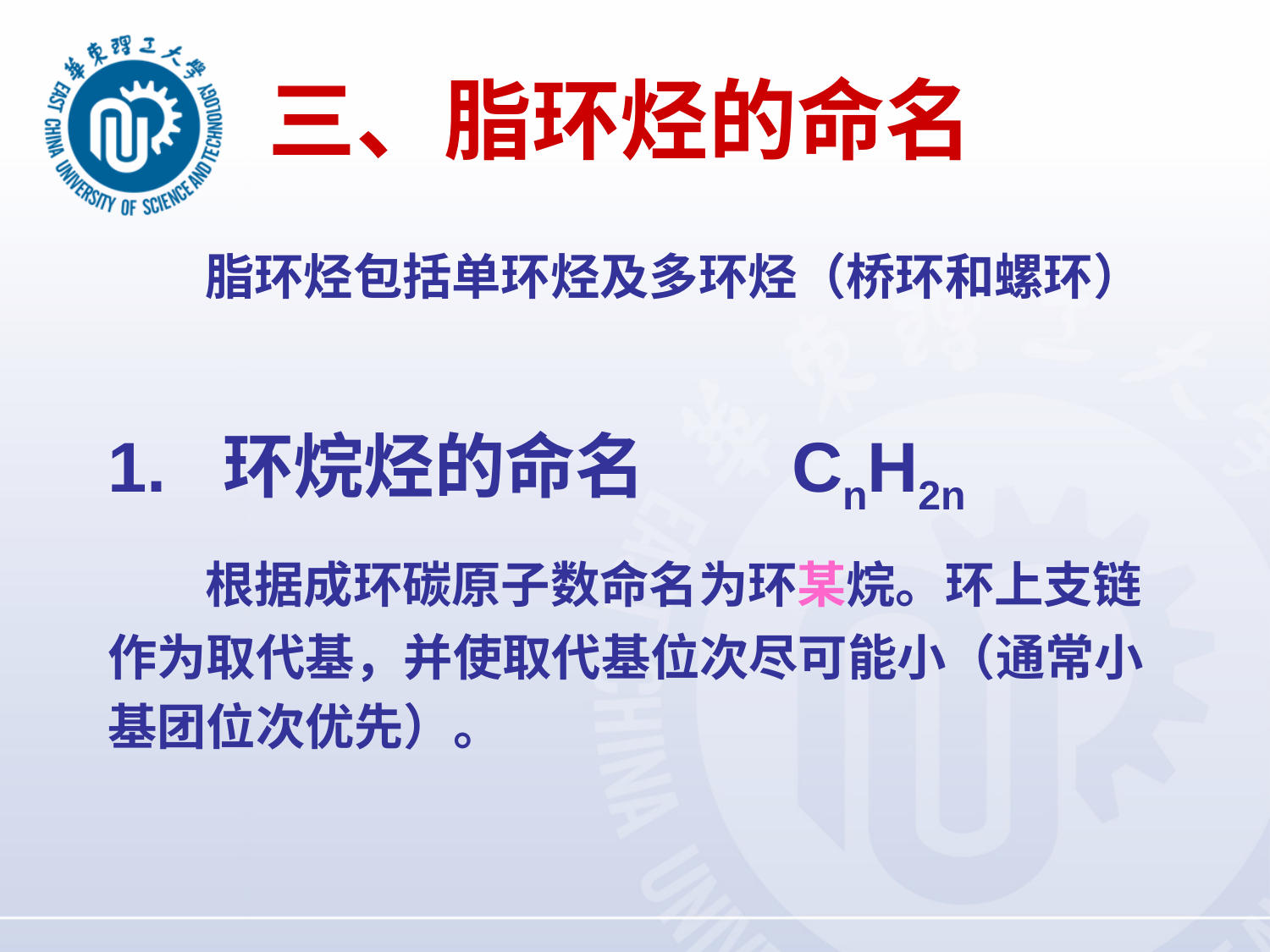

# 三、脂环烃的命名
     脂环烃包括单环烃及多环烃（桥环和螺环）

1.  环烷烃的命名        CnH2n
     根据成环碳原子数命名为环某烷。环上支链
作为取代基，并使取代基位次尽可能小（通常小
基团位次优先）。